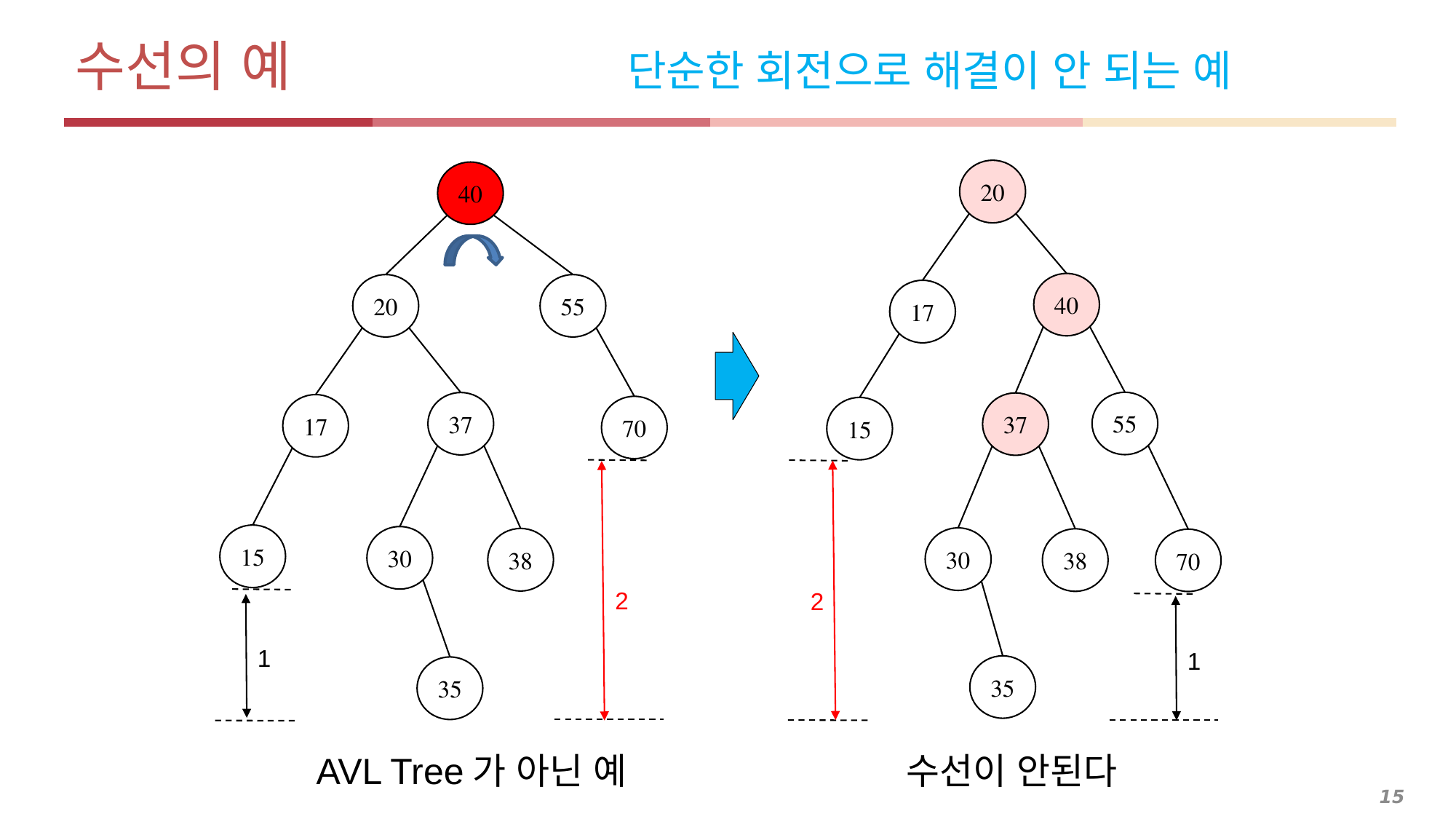

# 수선의 예                      단순한 회전으로 해결이 안 되는 예
20
40

40
20
55
17

55
37
37
17
70
15
15
30
30
38
38
70
2
2
1
1
35
35
AVL Tree가 아닌 예
수선이 안된다